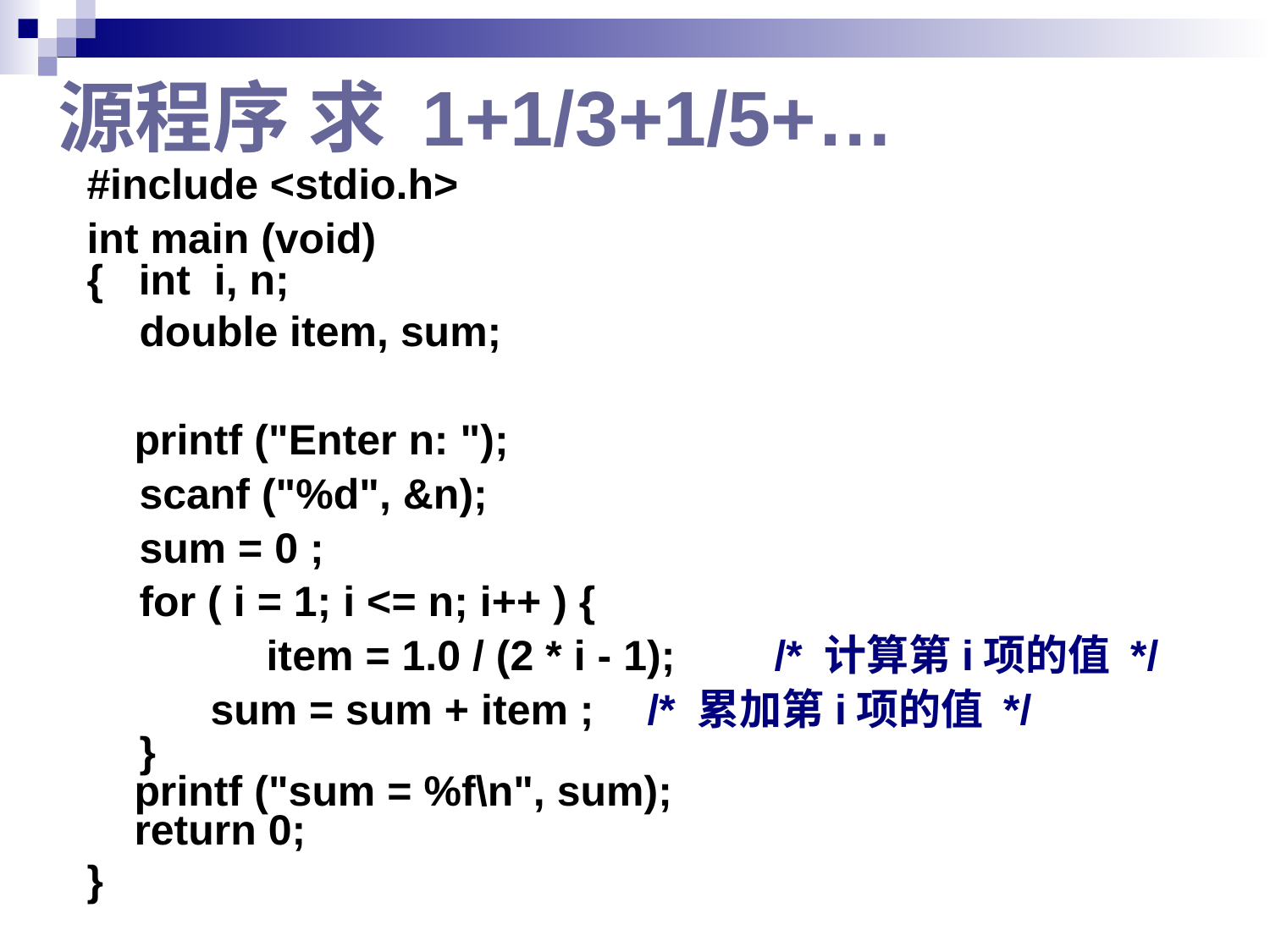

# 源程序 求 1+1/3+1/5+…
#include <stdio.h>
int main (void)
{   int  i, n;
	double item, sum;

    printf ("Enter n: ");
	scanf ("%d", &n);
	sum = 0 ;
	for ( i = 1; i <= n; i++ ) {
	   	item = 1.0 / (2 * i - 1);  	/* 计算第i项的值 */
    	      sum = sum + item ;   	/* 累加第i项的值 */
	}
    printf ("sum = %f\n", sum);
    return 0;
}